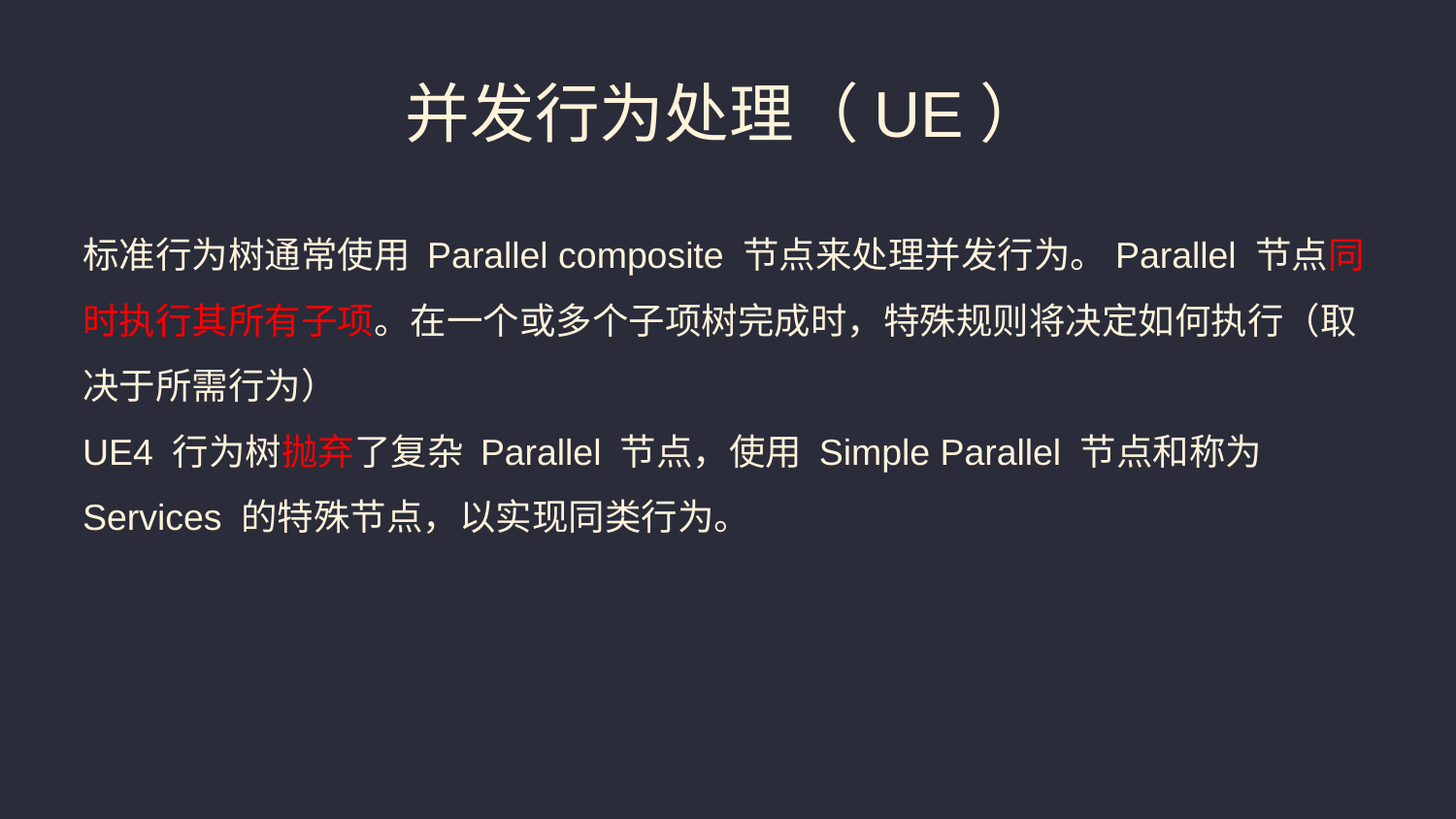

并发行为处理（UE）
标准行为树通常使用 Parallel composite 节点来处理并发行为。Parallel 节点同时执行其所有子项。在一个或多个子项树完成时，特殊规则将决定如何执行（取决于所需行为）
UE4 行为树抛弃了复杂 Parallel 节点，使用 Simple Parallel 节点和称为 Services 的特殊节点，以实现同类行为。